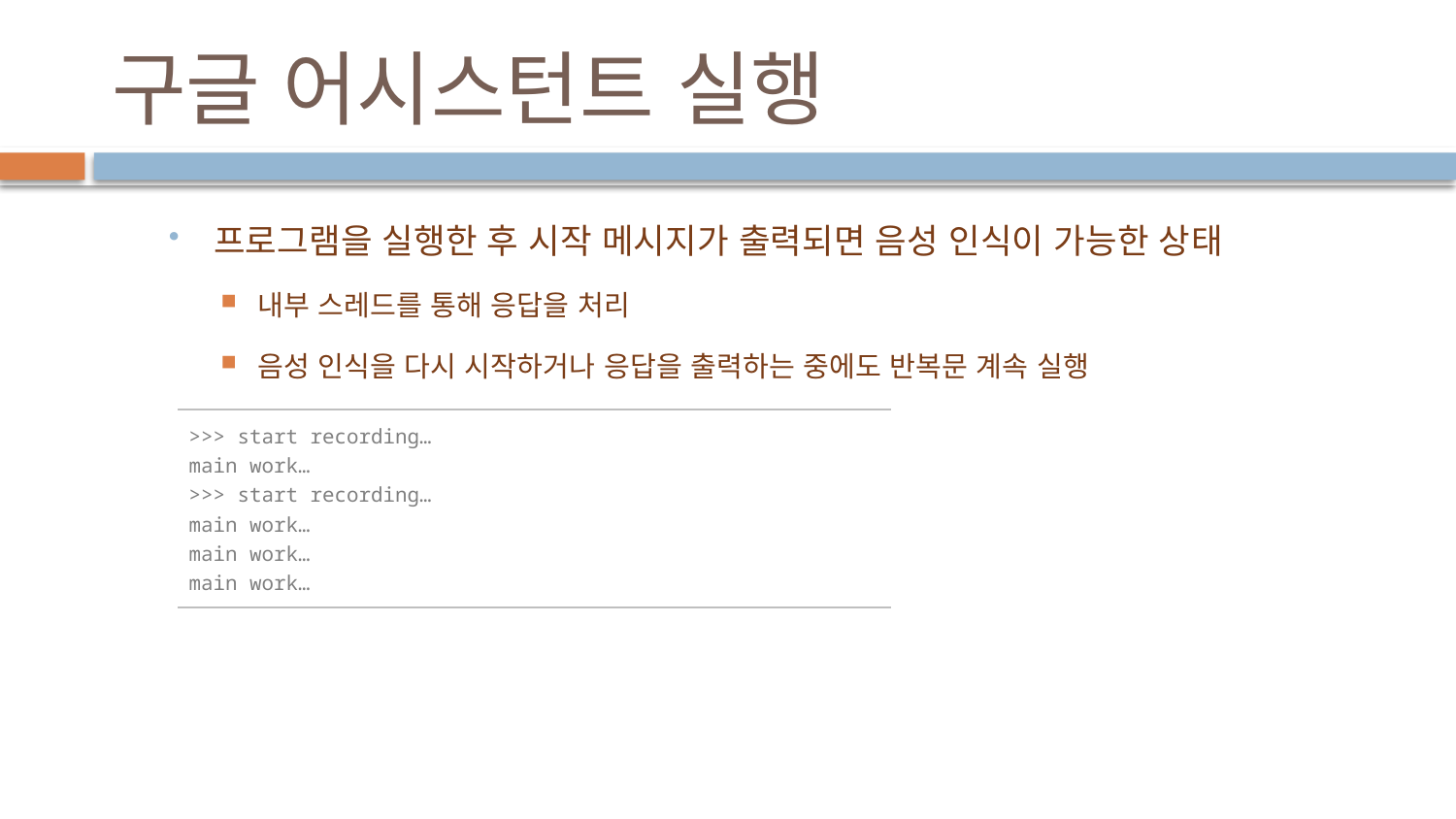

# 구글 어시스턴트 실행
프로그램을 실행한 후 시작 메시지가 출력되면 음성 인식이 가능한 상태
내부 스레드를 통해 응답을 처리
음성 인식을 다시 시작하거나 응답을 출력하는 중에도 반복문 계속 실행
| >>> start recording… main work… >>> start recording… main work… main work… main work… |
| --- |